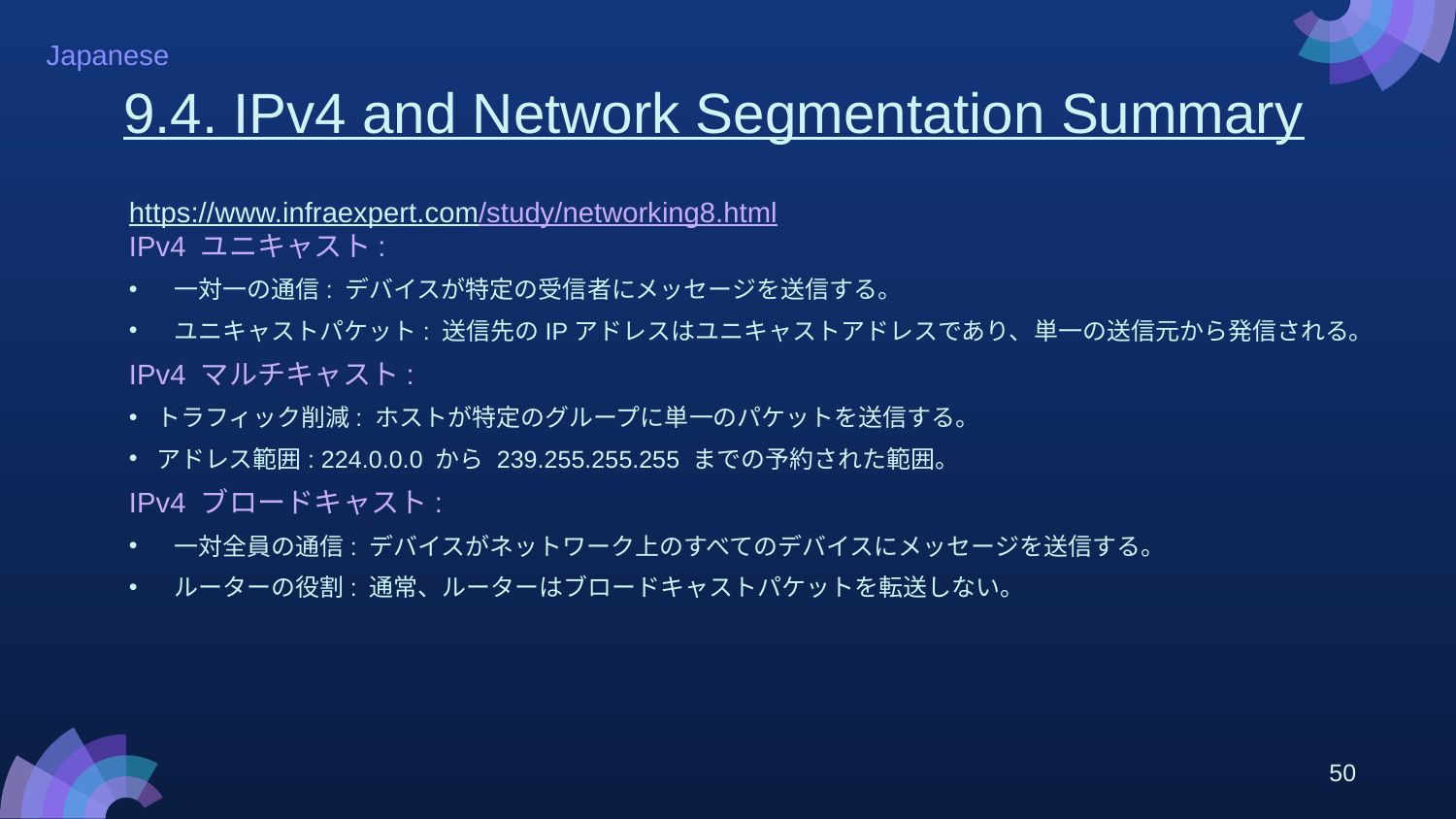

# 9.4. IPv4 and Network Segmentation Summary
https://www.infraexpert.com/study/networking8.html
IPv4 ユニキャスト:
一対一の通信: デバイスが特定の受信者にメッセージを送信する。
ユニキャストパケット: 送信先のIPアドレスはユニキャストアドレスであり、単一の送信元から発信される。
IPv4 マルチキャスト:
トラフィック削減: ホストが特定のグループに単一のパケットを送信する。
アドレス範囲: 224.0.0.0 から 239.255.255.255 までの予約された範囲。
IPv4 ブロードキャスト:
一対全員の通信: デバイスがネットワーク上のすべてのデバイスにメッセージを送信する。
ルーターの役割: 通常、ルーターはブロードキャストパケットを転送しない。